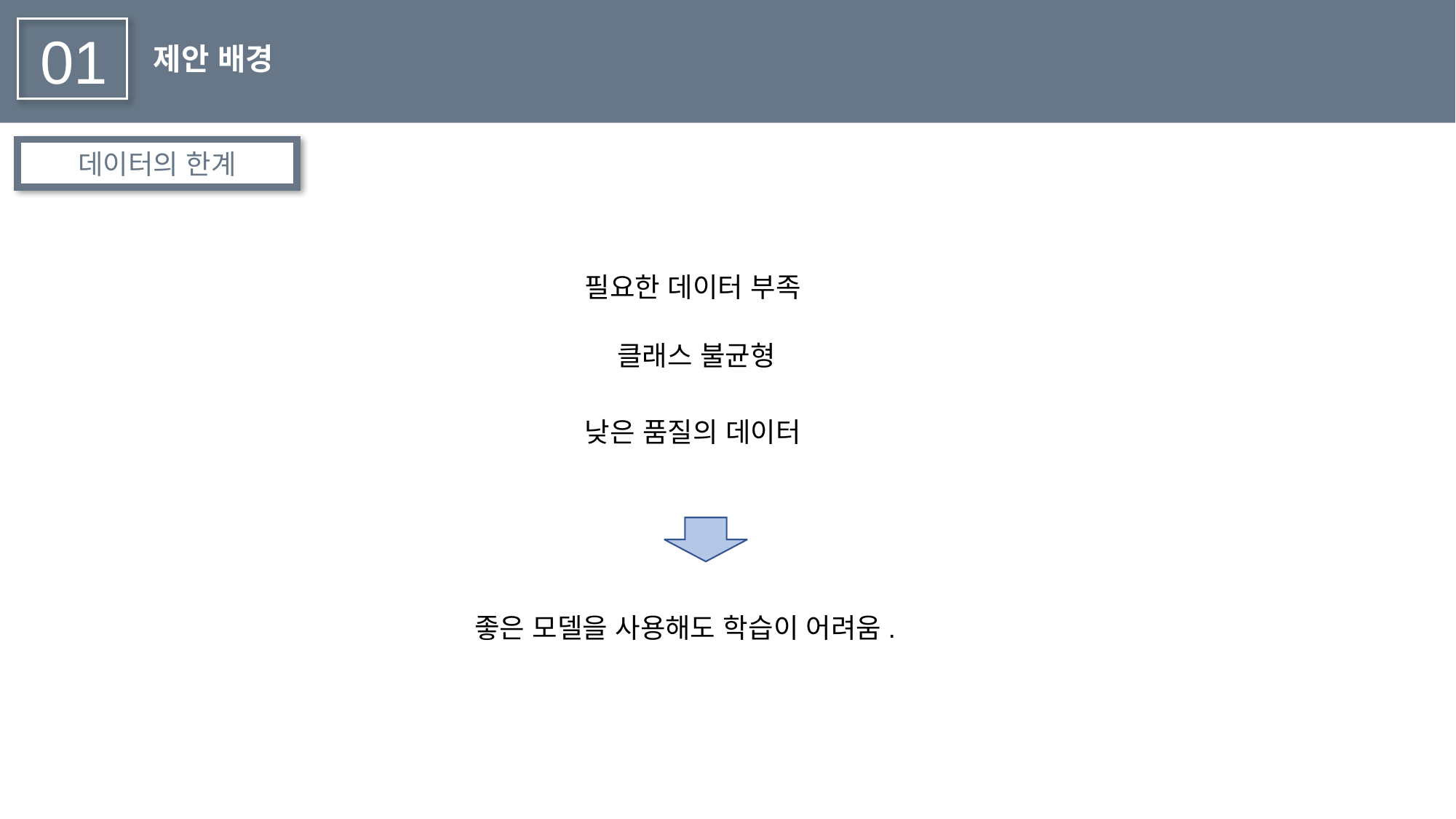

01
제안 배경
데이터의 한계
필요한 데이터 부족
클래스 불균형
낮은 품질의 데이터

좋은 모델을 사용해도 학습이 어려움.